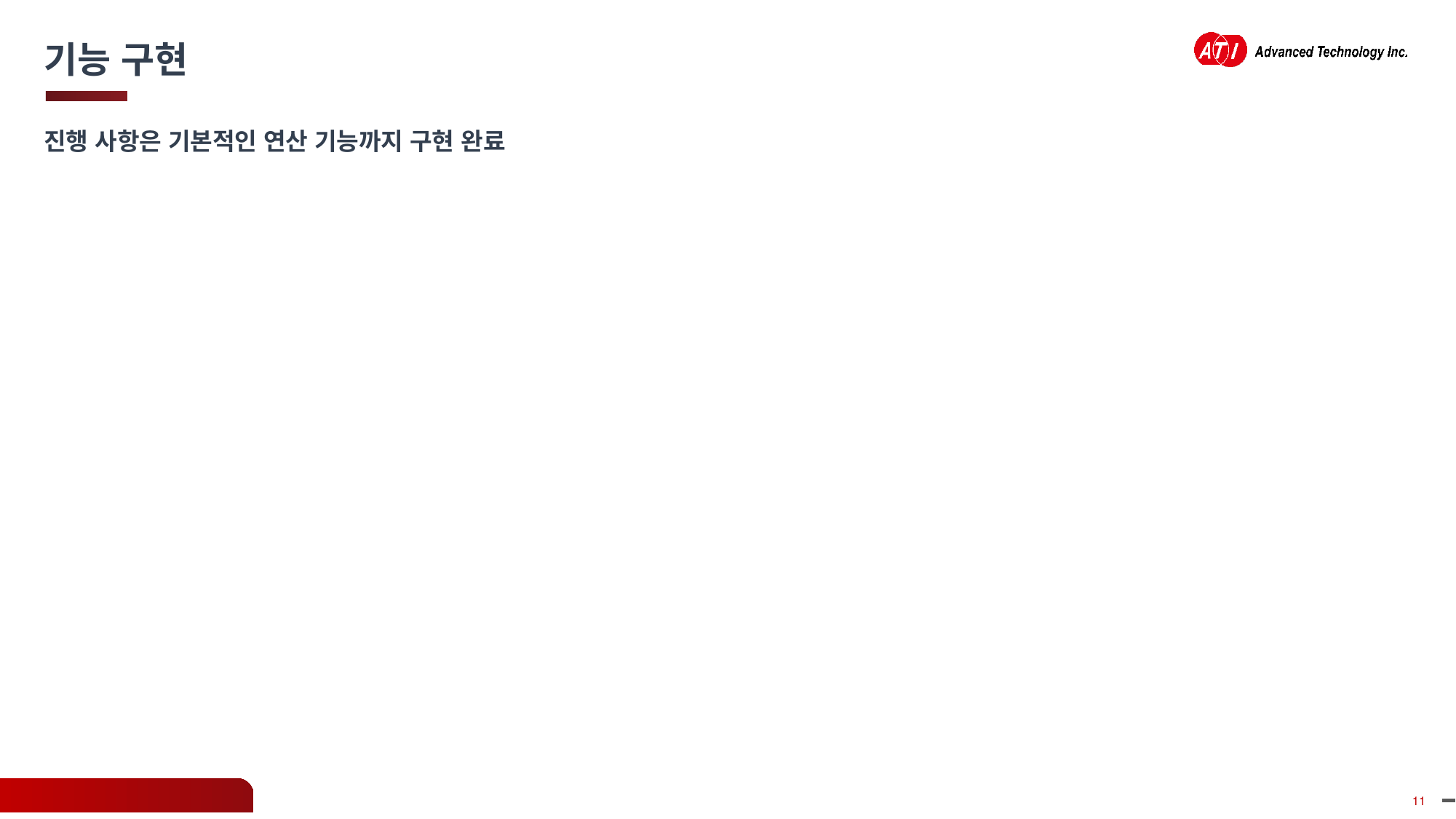

기능 구현
진행 사항은 기본적인 연산 기능까지 구현 완료